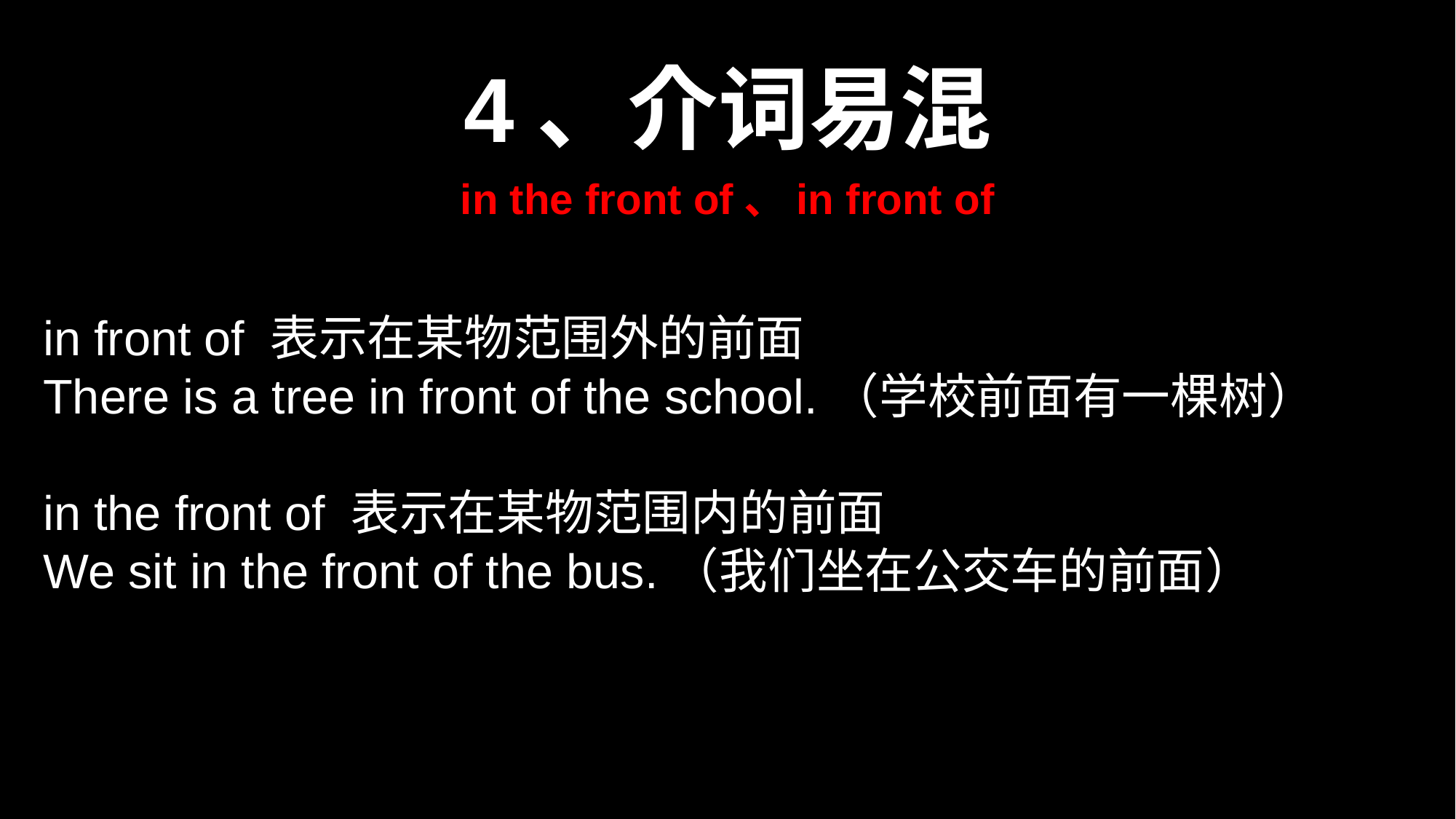

4、介词易混
in the front of、in front of
in front of 表示在某物范围外的前面
There is a tree in front of the school.（学校前面有一棵树）

in the front of 表示在某物范围内的前面
We sit in the front of the bus.（我们坐在公交车的前面）